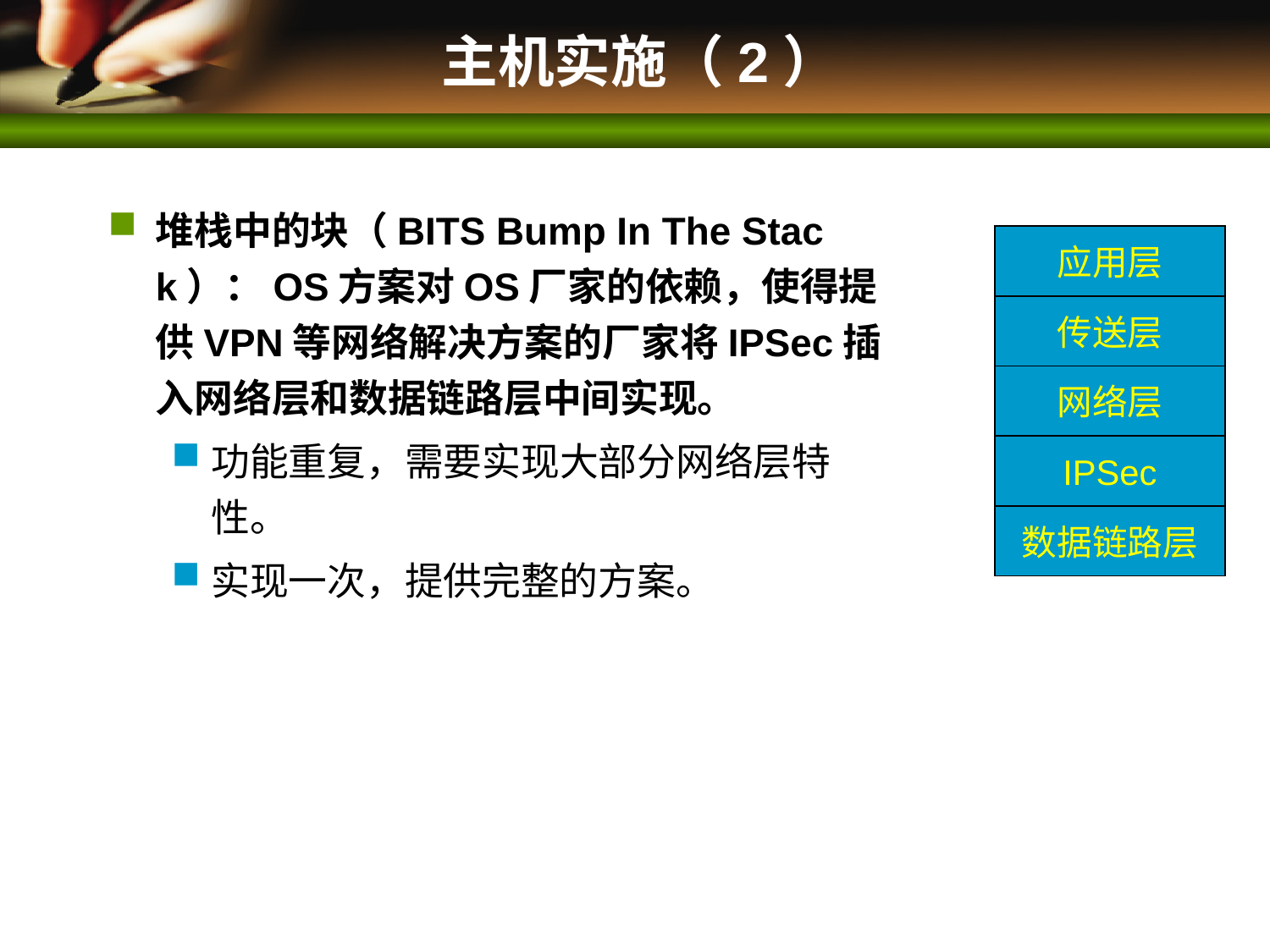

# 主机实施（2）
堆栈中的块（BITS Bump In The Stack）：OS方案对OS厂家的依赖，使得提供VPN等网络解决方案的厂家将IPSec插入网络层和数据链路层中间实现。
功能重复，需要实现大部分网络层特性。
实现一次，提供完整的方案。
应用层
传送层
网络层
IPSec
数据链路层